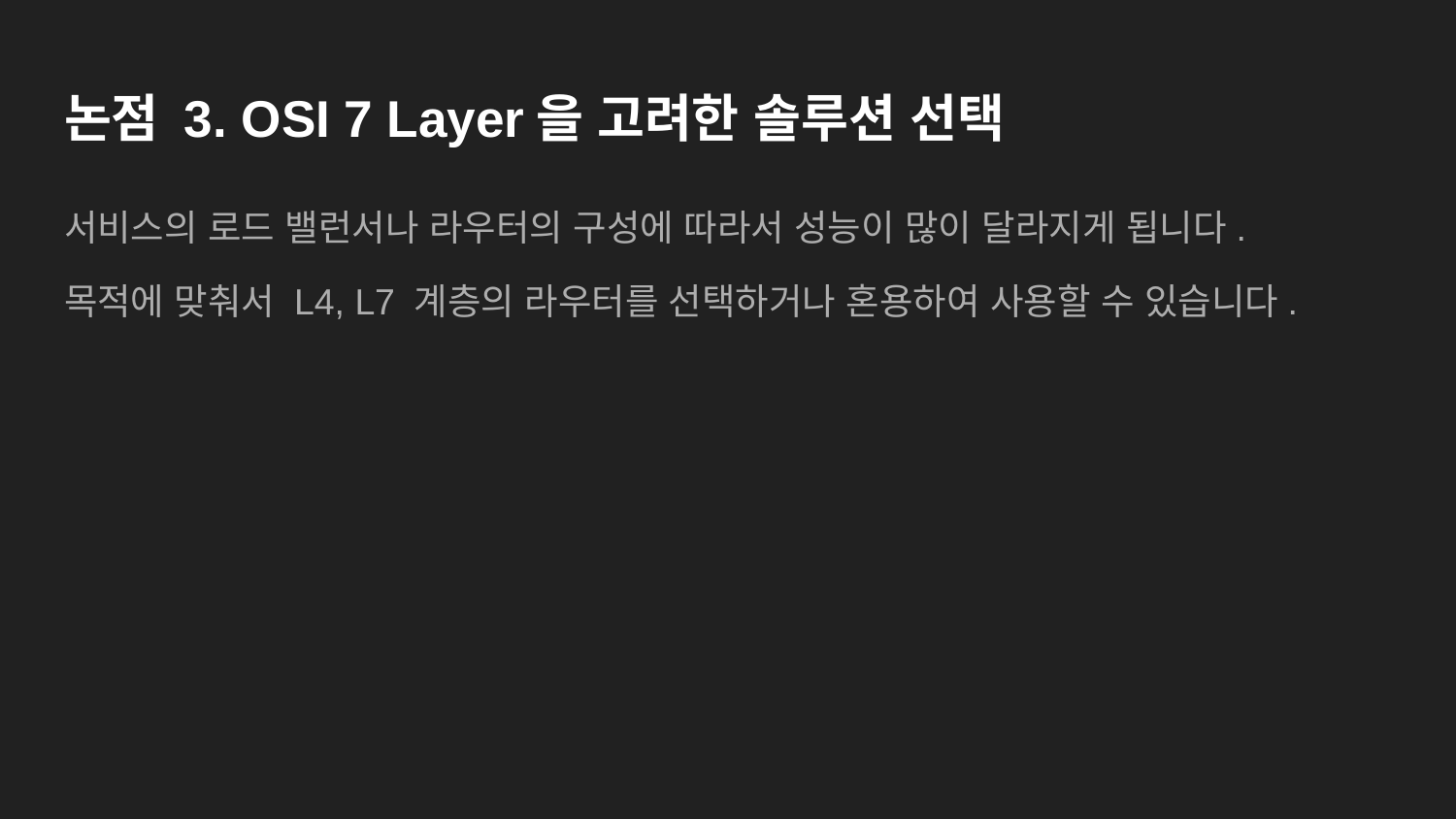

# 논점 3. OSI 7 Layer을 고려한 솔루션 선택
서비스의 로드 밸런서나 라우터의 구성에 따라서 성능이 많이 달라지게 됩니다.
목적에 맞춰서 L4, L7 계층의 라우터를 선택하거나 혼용하여 사용할 수 있습니다.